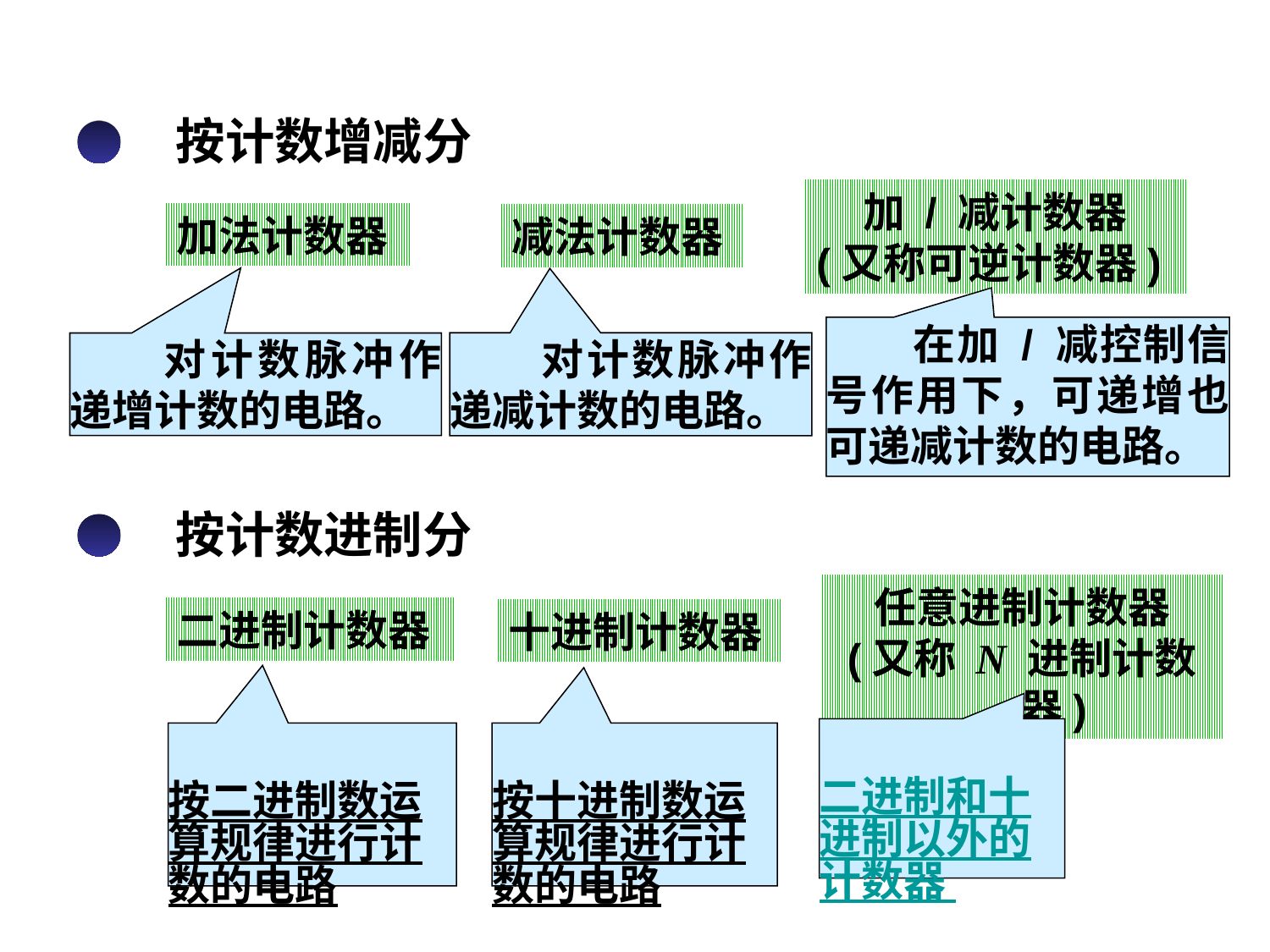

按计数增减分

加 / 减计数器
(又称可逆计数器)
加法计数器
减法计数器
　　在加 / 减控制信号作用下，可递增也可递减计数的电路。
　　对计数脉冲作递减计数的电路。
　　对计数脉冲作递增计数的电路。
按计数进制分

任意进制计数器
(又称 N 进制计数器)
二进制计数器
十进制计数器
　　二进制和十进制以外的计数器
　　按二进制数运算规律进行计数的电路
　　按十进制数运算规律进行计数的电路